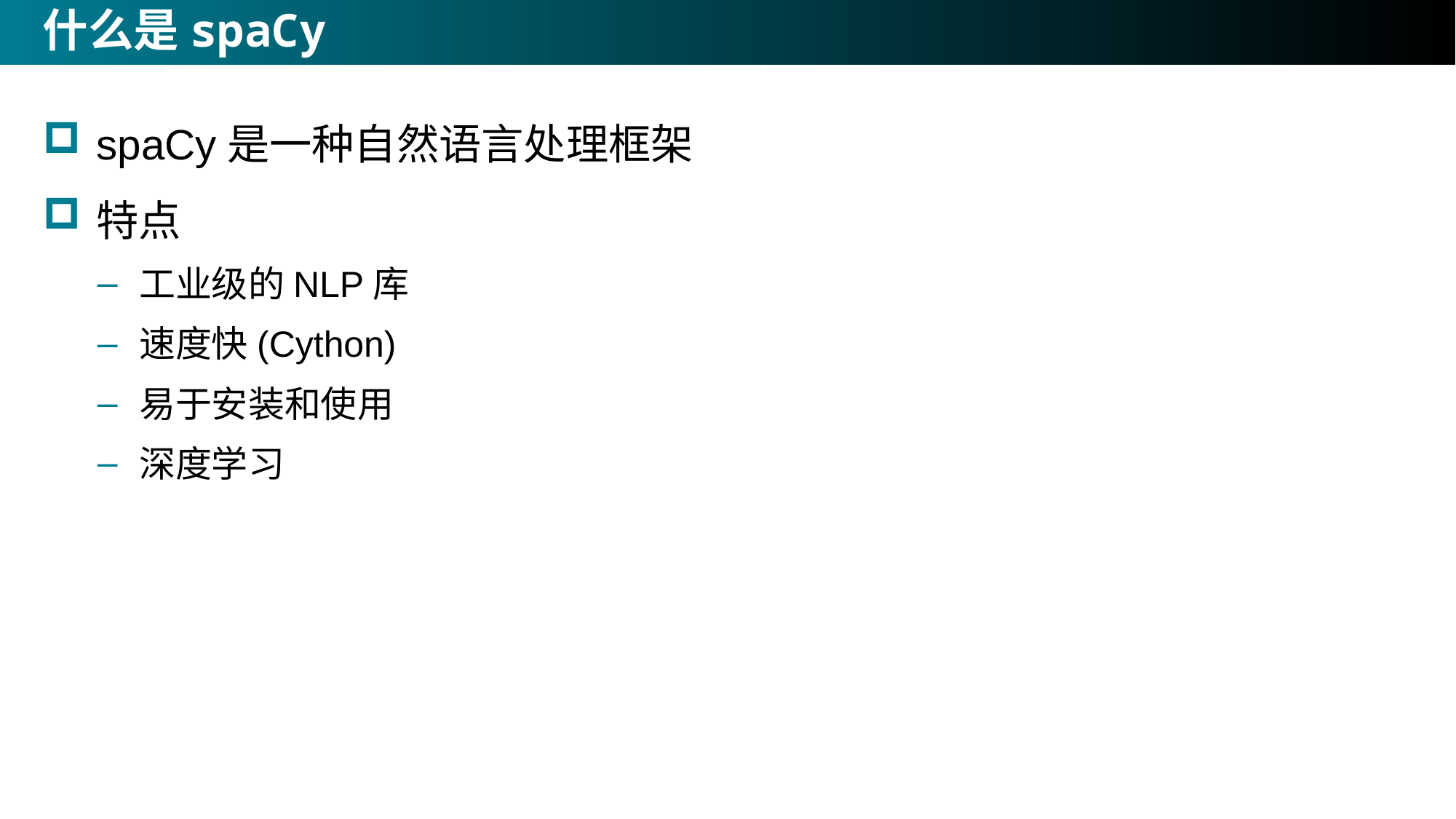

# 什么是spaCy
spaCy是一种自然语言处理框架
特点
工业级的NLP库
速度快(Cython)
易于安装和使用
深度学习